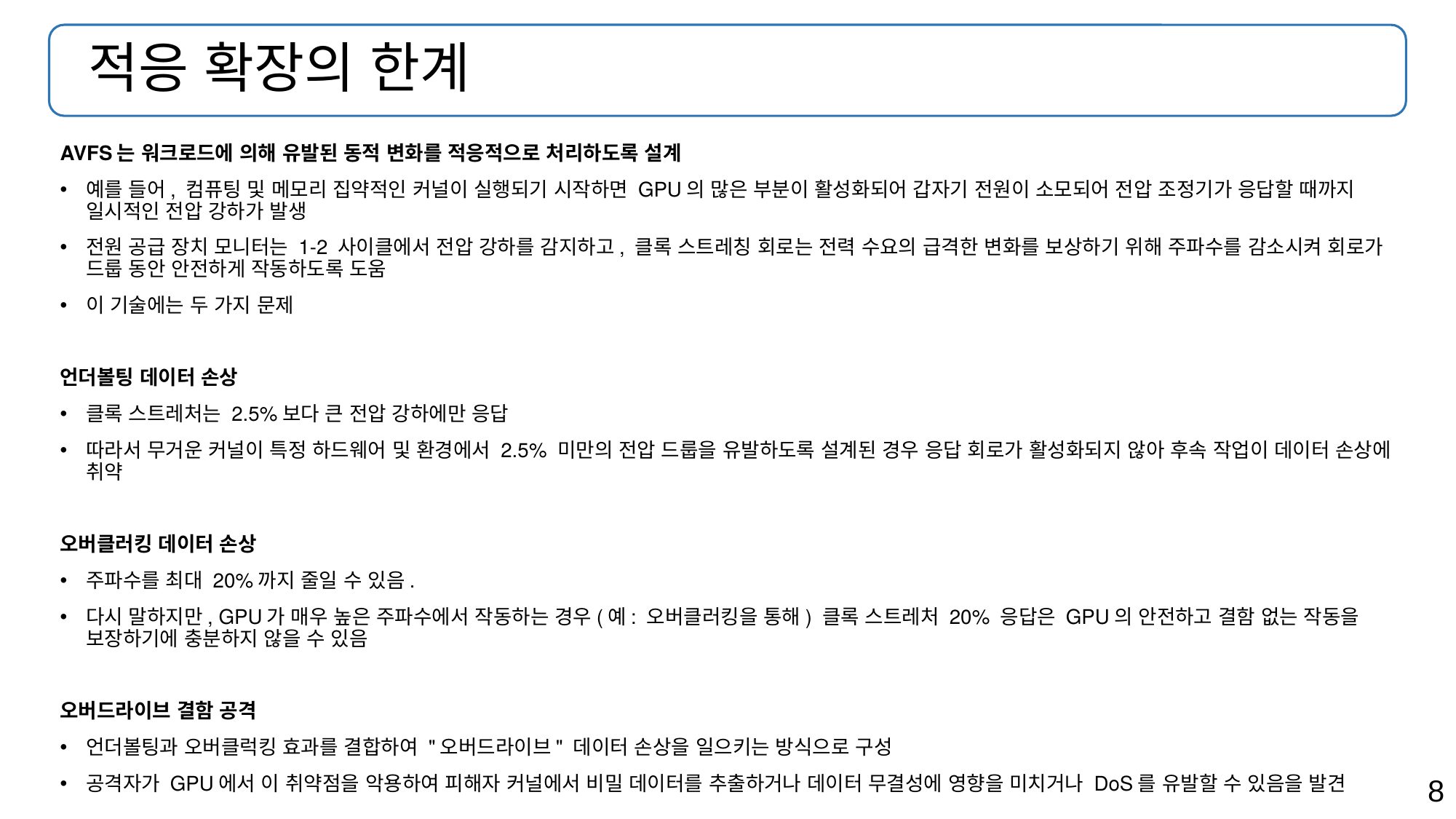

# 적응 확장의 한계
AVFS는 워크로드에 의해 유발된 동적 변화를 적응적으로 처리하도록 설계
예를 들어, 컴퓨팅 및 메모리 집약적인 커널이 실행되기 시작하면 GPU의 많은 부분이 활성화되어 갑자기 전원이 소모되어 전압 조정기가 응답할 때까지 일시적인 전압 강하가 발생
전원 공급 장치 모니터는 1-2 사이클에서 전압 강하를 감지하고, 클록 스트레칭 회로는 전력 수요의 급격한 변화를 보상하기 위해 주파수를 감소시켜 회로가 드룹 동안 안전하게 작동하도록 도움
이 기술에는 두 가지 문제

언더볼팅 데이터 손상
클록 스트레처는 2.5%보다 큰 전압 강하에만 응답
따라서 무거운 커널이 특정 하드웨어 및 환경에서 2.5% 미만의 전압 드룹을 유발하도록 설계된 경우 응답 회로가 활성화되지 않아 후속 작업이 데이터 손상에 취약

오버클러킹 데이터 손상
주파수를 최대 20%까지 줄일 수 있음.
다시 말하지만, GPU가 매우 높은 주파수에서 작동하는 경우(예: 오버클러킹을 통해) 클록 스트레처 20% 응답은 GPU의 안전하고 결함 없는 작동을 보장하기에 충분하지 않을 수 있음

오버드라이브 결함 공격
언더볼팅과 오버클럭킹 효과를 결합하여 "오버드라이브" 데이터 손상을 일으키는 방식으로 구성
공격자가 GPU에서 이 취약점을 악용하여 피해자 커널에서 비밀 데이터를 추출하거나 데이터 무결성에 영향을 미치거나 DoS를 유발할 수 있음을 발견